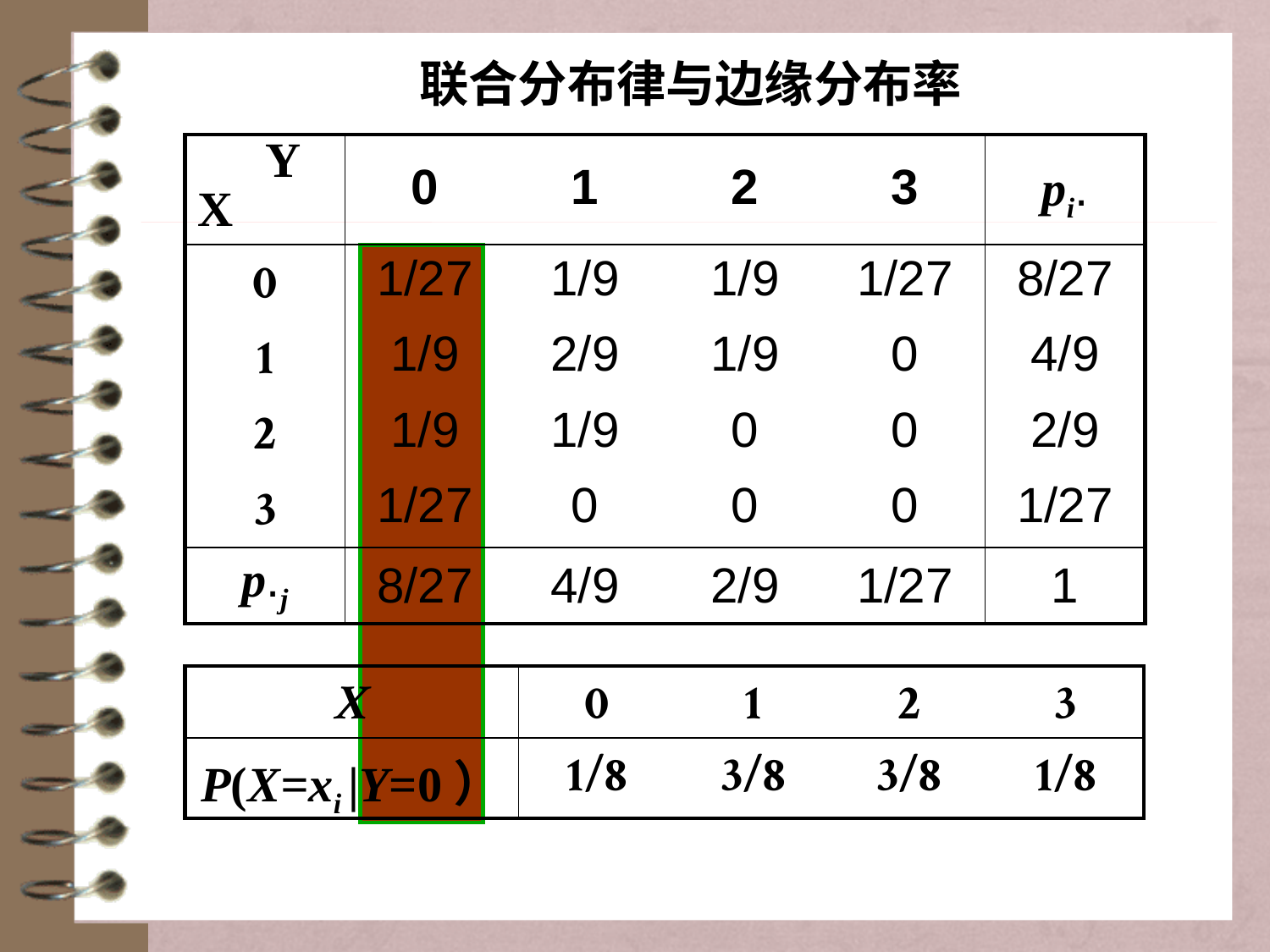

联合分布律与边缘分布率
| Y X | 0 | 1 | 2 | 3 | pi. |
| --- | --- | --- | --- | --- | --- |
| 0 | 1/27 | 1/9 | 1/9 | 1/27 | 8/27 |
| 1 | 1/9 | 2/9 | 1/9 | 0 | 4/9 |
| 2 | 1/9 | 1/9 | 0 | 0 | 2/9 |
| 3 | 1/27 | 0 | 0 | 0 | 1/27 |
| p.j | 8/27 | 4/9 | 2/9 | 1/27 | 1 |

| X | 0 | 1 | 2 | 3 |
| --- | --- | --- | --- | --- |
| P(X=xi |Y=0） | 1/8 | 3/8 | 3/8 | 1/8 |